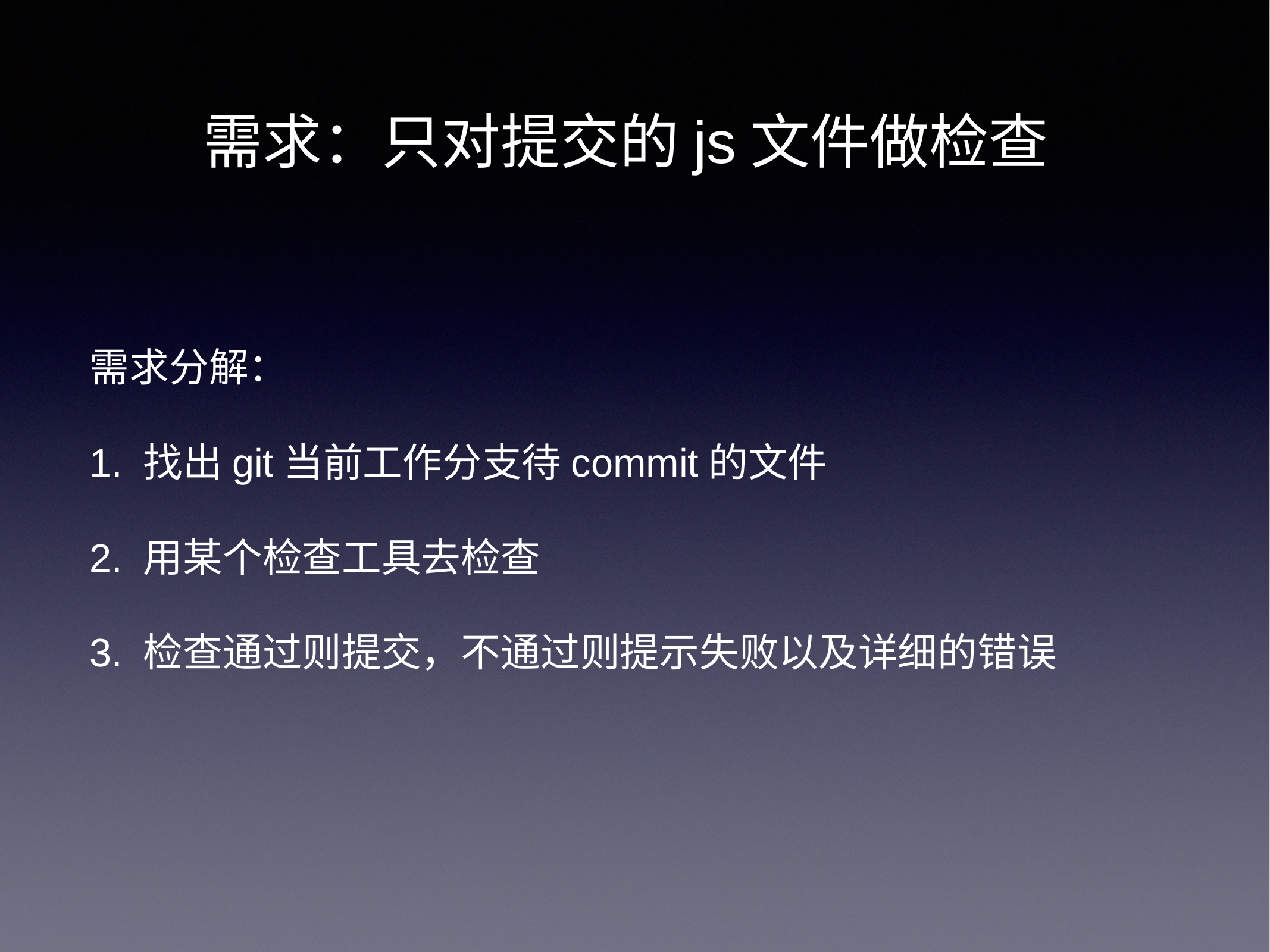

需求：只对提交的js文件做检查
需求分解：

1. 找出git当前工作分支待commit的文件

2. 用某个检查工具去检查

3. 检查通过则提交，不通过则提示失败以及详细的错误